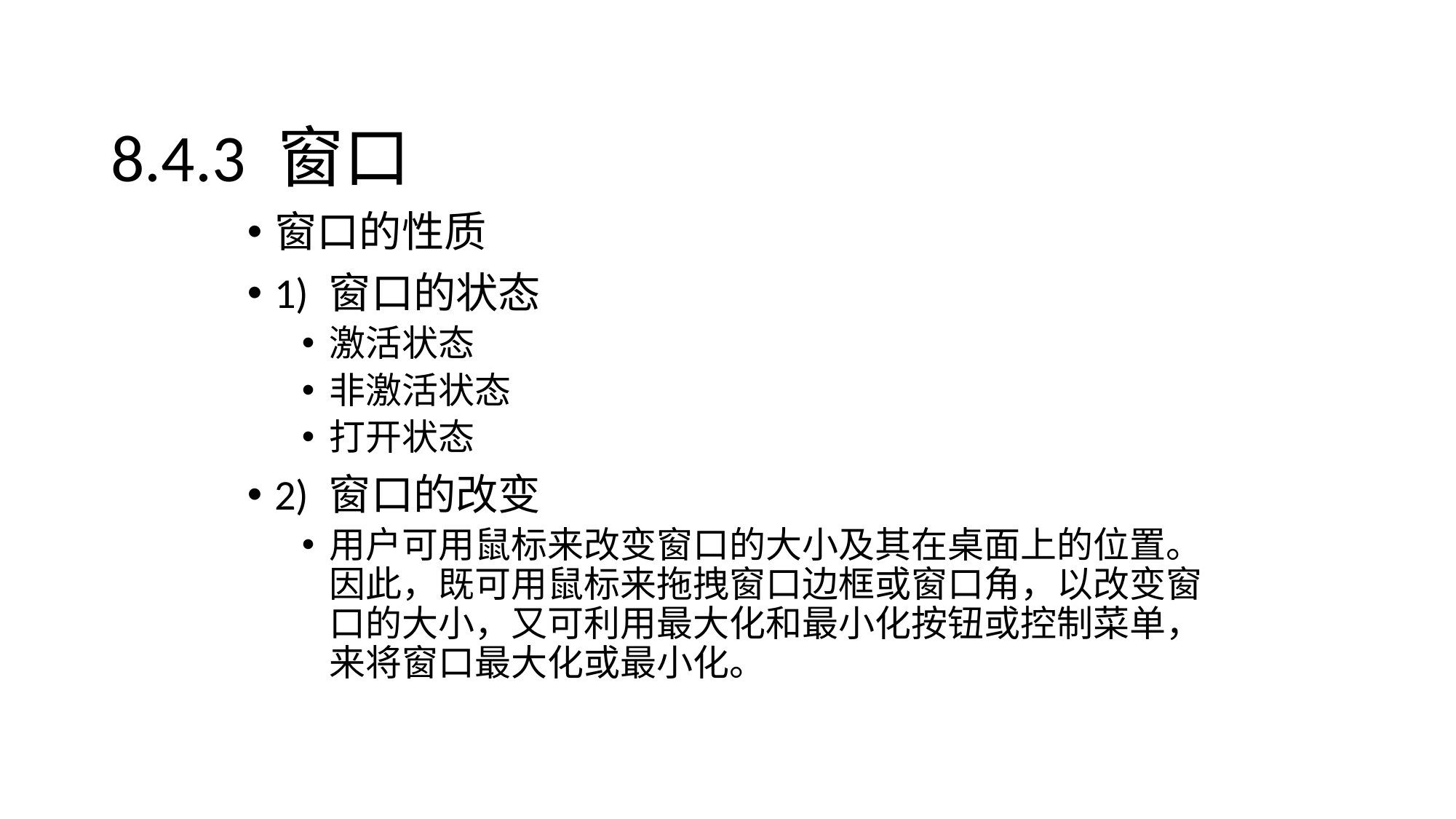

# 8.4.3 窗口
窗口的性质
1) 窗口的状态
激活状态
非激活状态
打开状态
2) 窗口的改变
用户可用鼠标来改变窗口的大小及其在桌面上的位置。因此，既可用鼠标来拖拽窗口边框或窗口角，以改变窗口的大小，又可利用最大化和最小化按钮或控制菜单，来将窗口最大化或最小化。
8